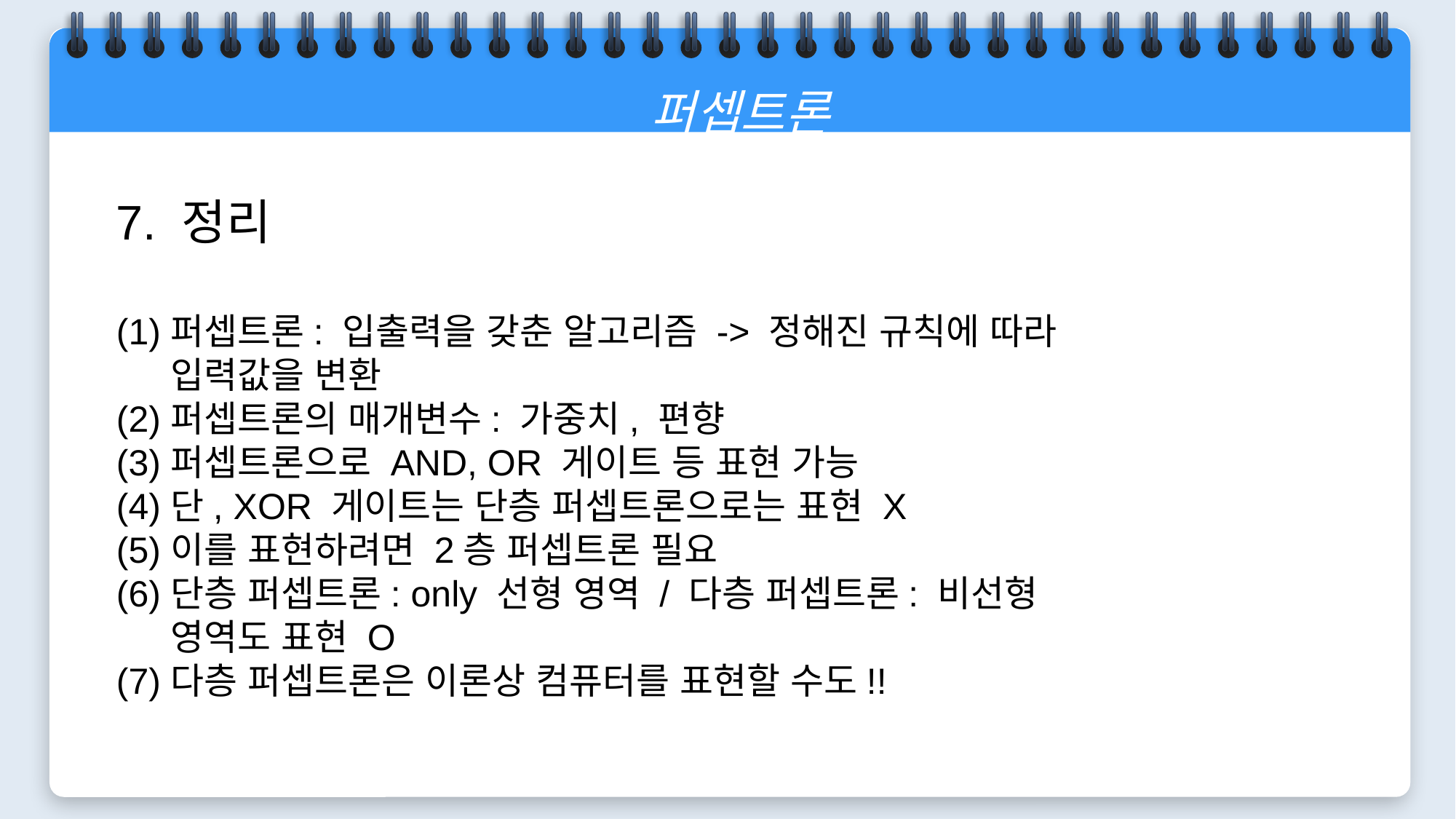

퍼셉트론
7. 정리

퍼셉트론: 입출력을 갖춘 알고리즘 -> 정해진 규칙에 따라 입력값을 변환
퍼셉트론의 매개변수: 가중치, 편향
퍼셉트론으로 AND, OR 게이트 등 표현 가능
단, XOR 게이트는 단층 퍼셉트론으로는 표현 X
이를 표현하려면 2층 퍼셉트론 필요
단층 퍼셉트론: only 선형 영역 / 다층 퍼셉트론: 비선형 영역도 표현 O
다층 퍼셉트론은 이론상 컴퓨터를 표현할 수도!!